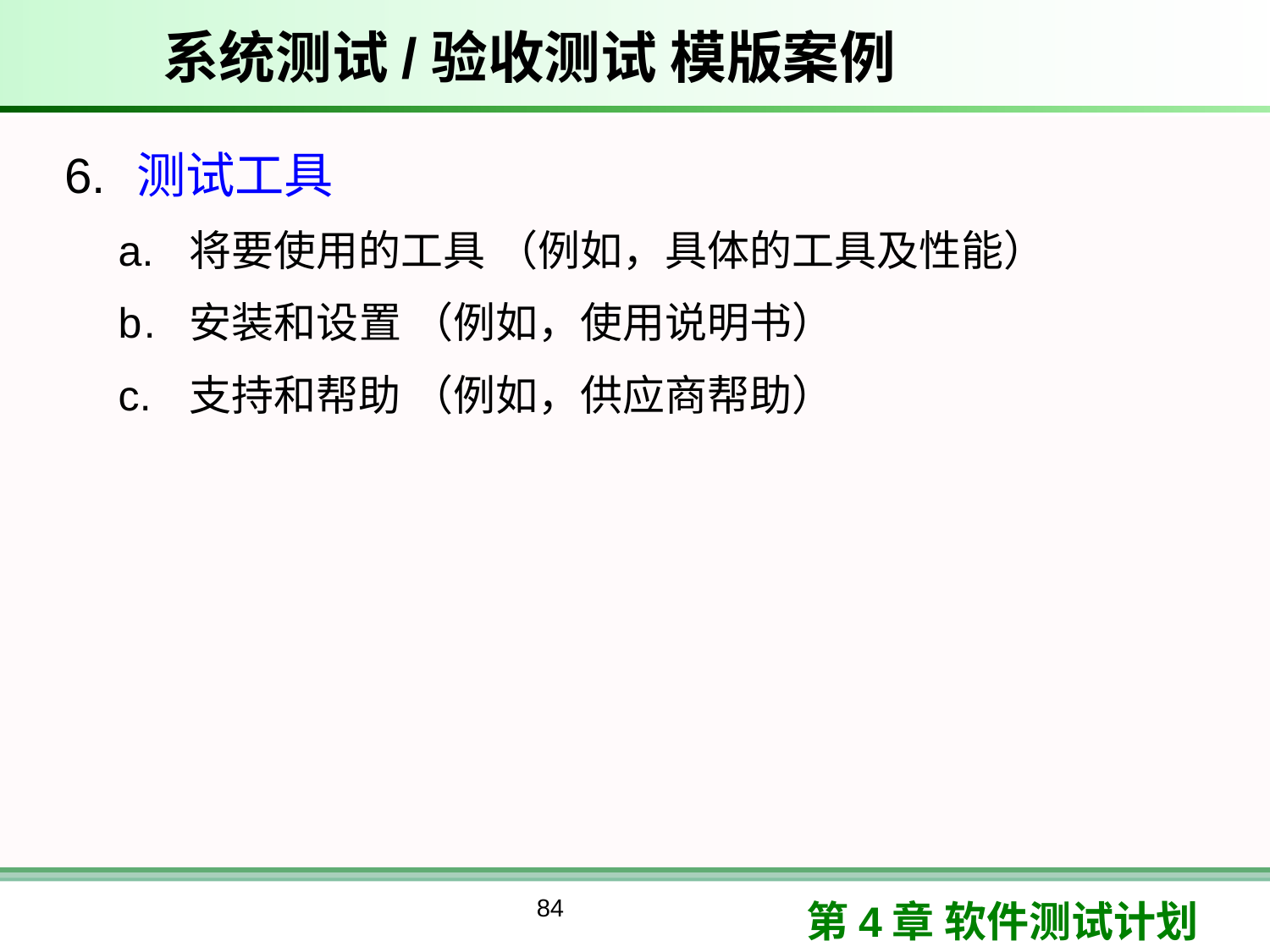

# 系统测试/验收测试 模版案例
测试工具
将要使用的工具 （例如，具体的工具及性能）
安装和设置 （例如，使用说明书）
支持和帮助 （例如，供应商帮助）
84